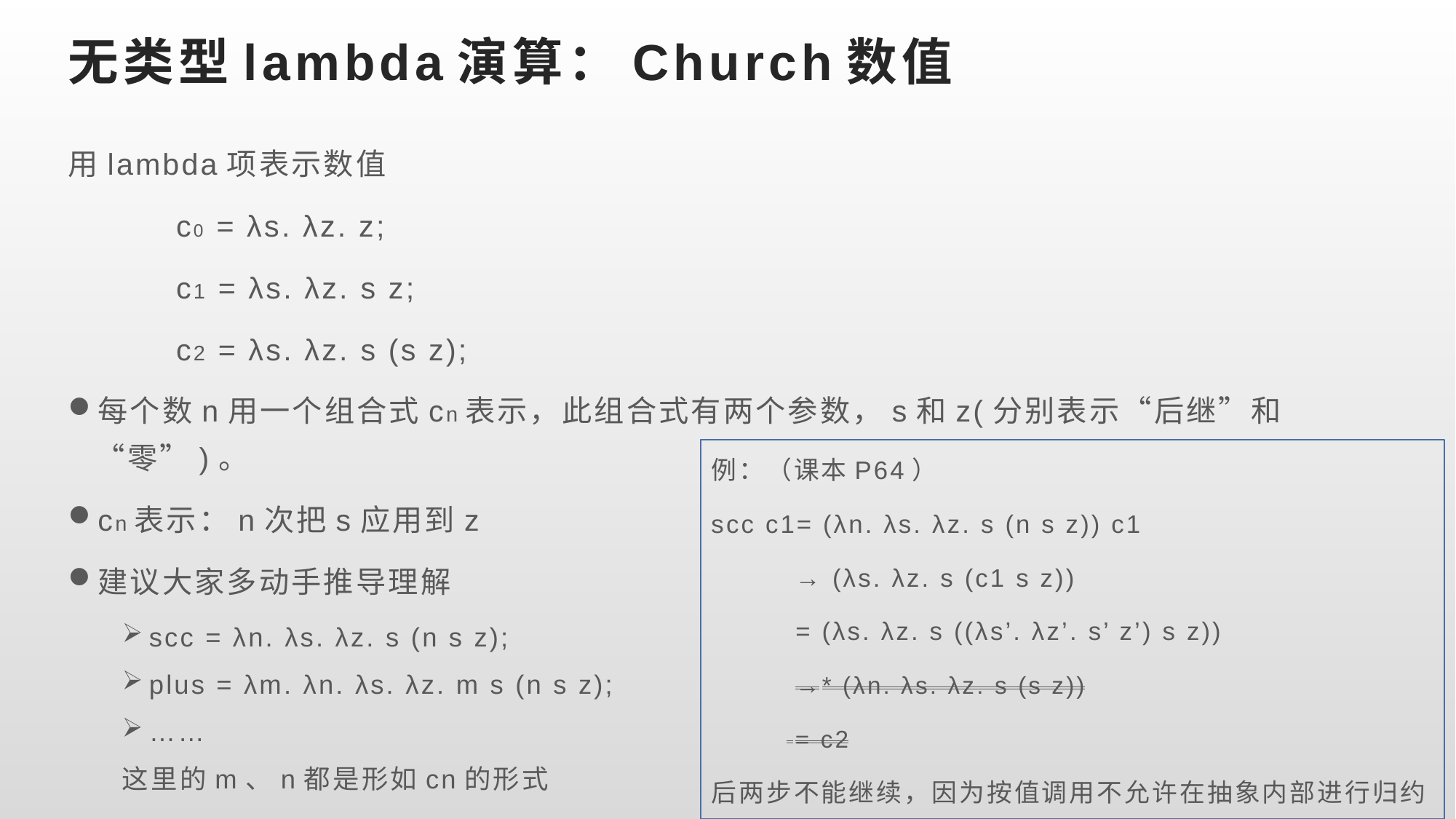

# 无类型lambda演算：Church数值
用lambda项表示数值
	c0 = λs. λz. z;
	c1 = λs. λz. s z;
	c2 = λs. λz. s (s z);
每个数n用一个组合式cn表示，此组合式有两个参数，s和z(分别表示“后继”和“零”)。
cn表示：n次把s应用到z
建议大家多动手推导理解
scc = λn. λs. λz. s (n s z);
plus = λm. λn. λs. λz. m s (n s z);
……
这里的m、n都是形如cn的形式
例：（课本P64）
scc c1= (λn. λs. λz. s (n s z)) c1
         → (λs. λz. s (c1 s z))
         = (λs. λz. s ((λs’. λz’. s’ z’) s z))
         →* (λn. λs. λz. s (s z))
         = c2
后两步不能继续，因为按值调用不允许在抽象内部进行归约